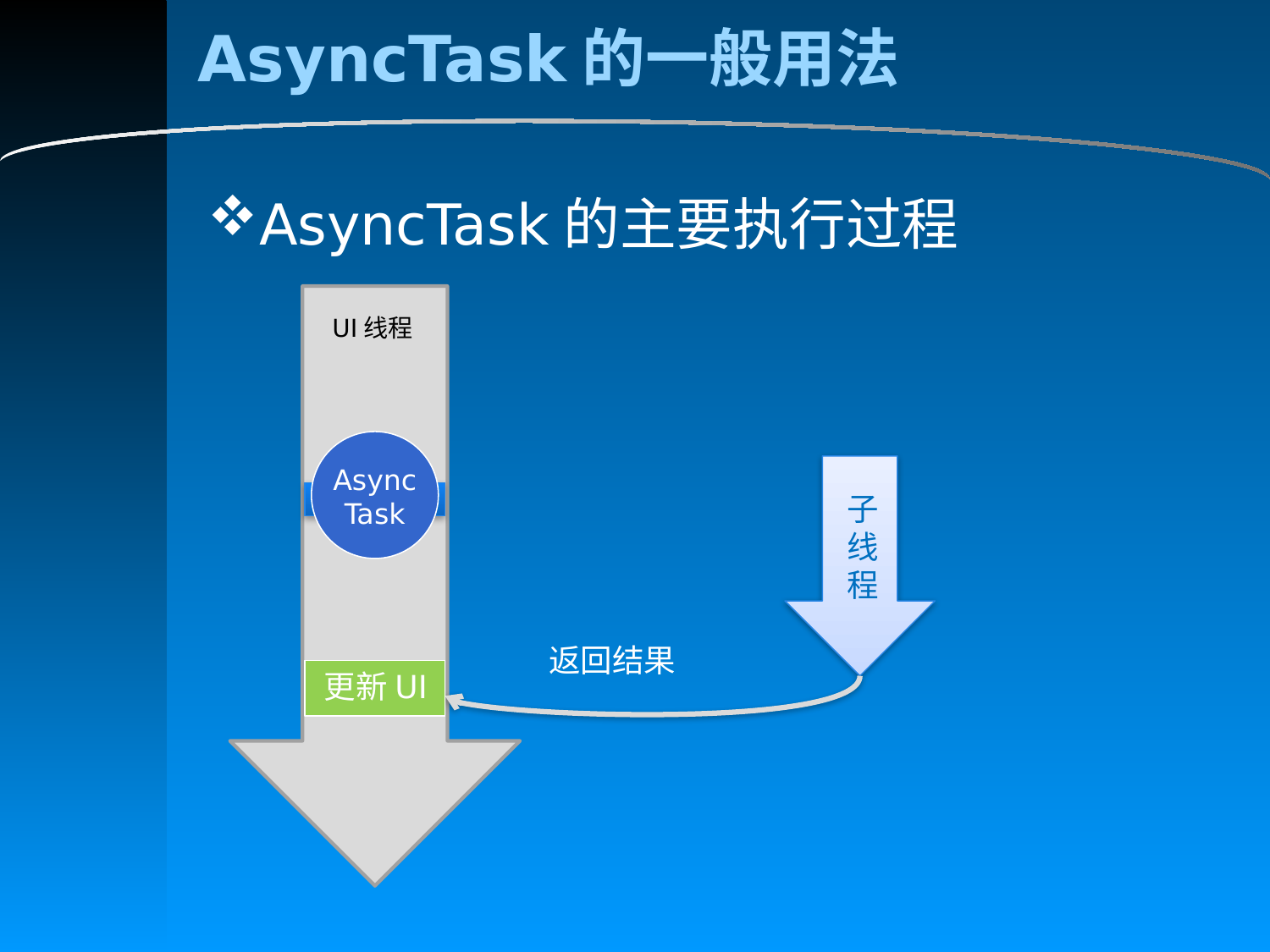

# AsyncTask的一般用法
AsyncTask的主要执行过程

UI线程

AsyncTask

子线程
返回结果

更新UI